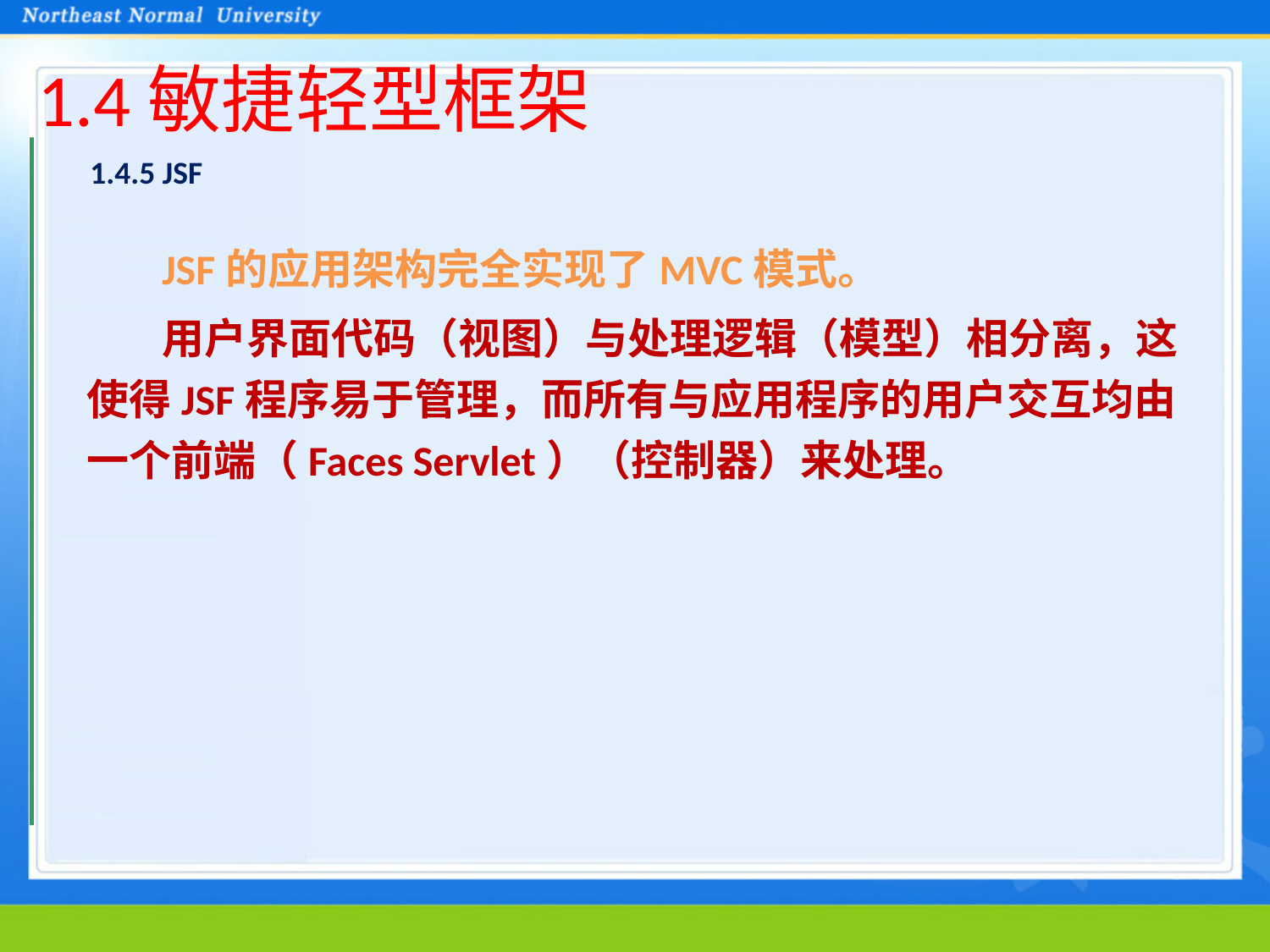

# 1.4敏捷轻型框架
1.4.5 JSF
JSF的应用架构完全实现了MVC模式。
用户界面代码（视图）与处理逻辑（模型）相分离，这使得JSF程序易于管理，而所有与应用程序的用户交互均由一个前端（Faces Servlet）（控制器）来处理。